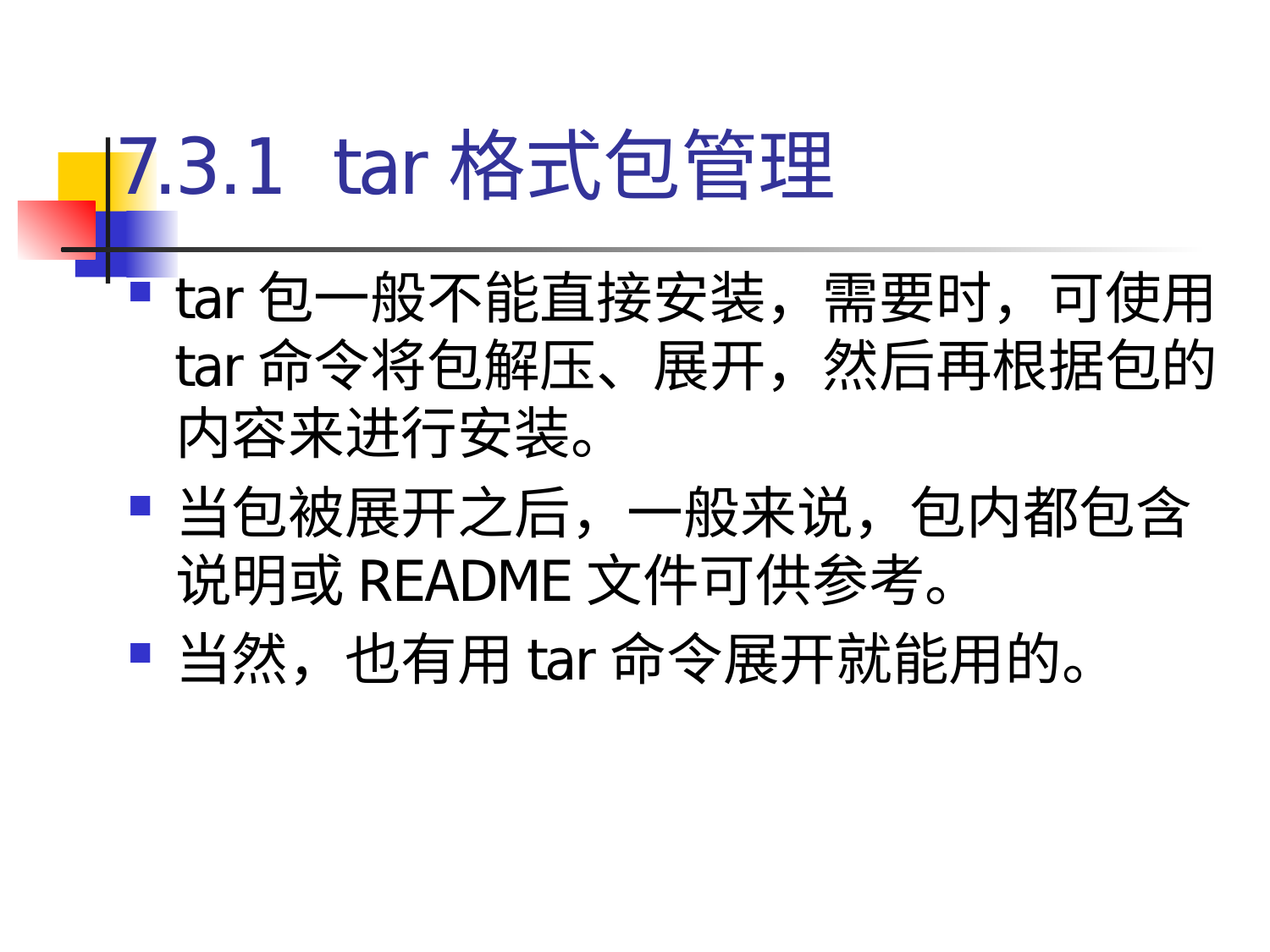

# 7.3.1  tar格式包管理
tar包一般不能直接安装，需要时，可使用tar命令将包解压、展开，然后再根据包的内容来进行安装。
当包被展开之后，一般来说，包内都包含说明或README文件可供参考。
当然，也有用tar命令展开就能用的。